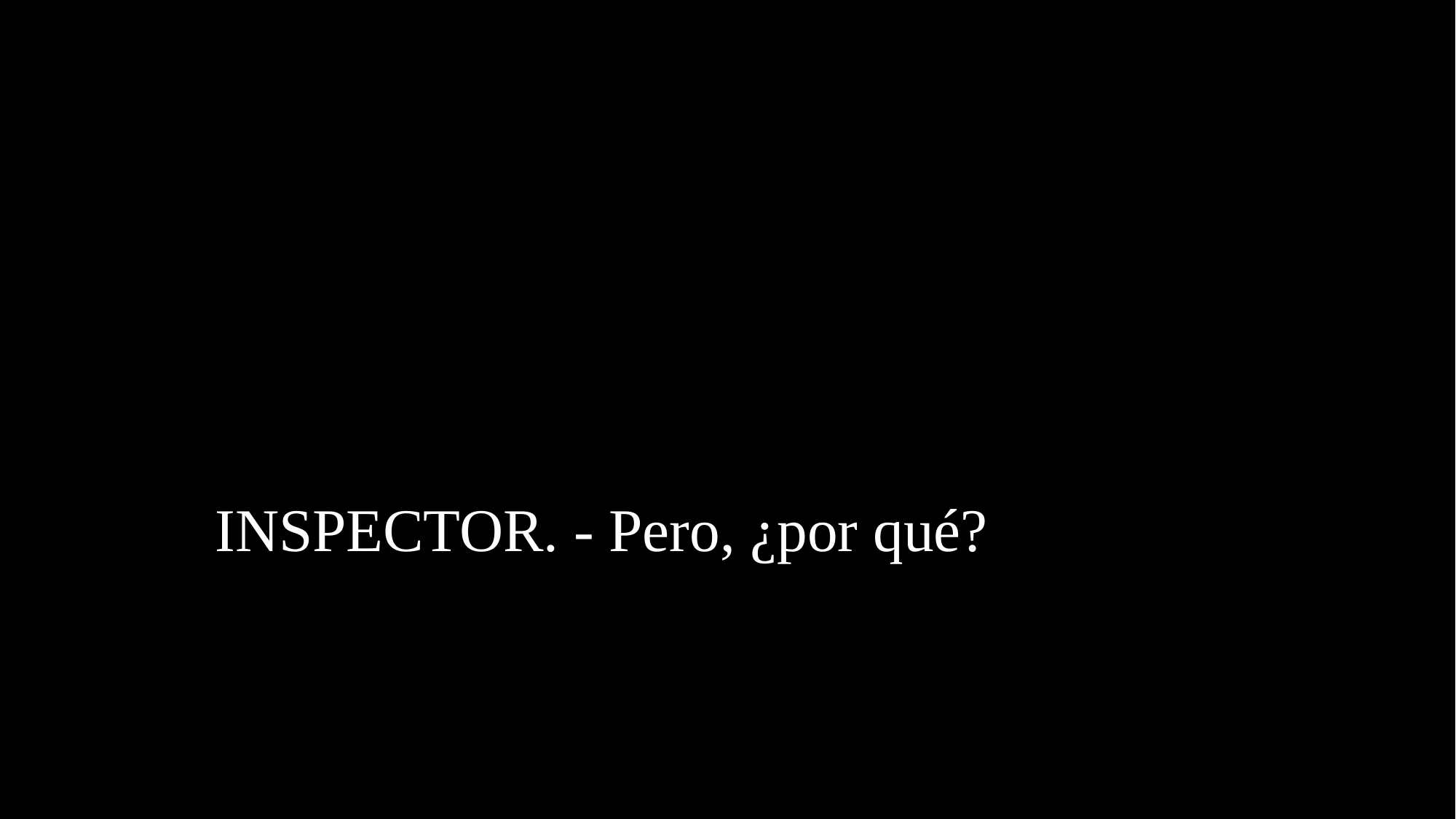

INSPECTOR. - Pero, ¿por qué?

警部: でも、なぜ？